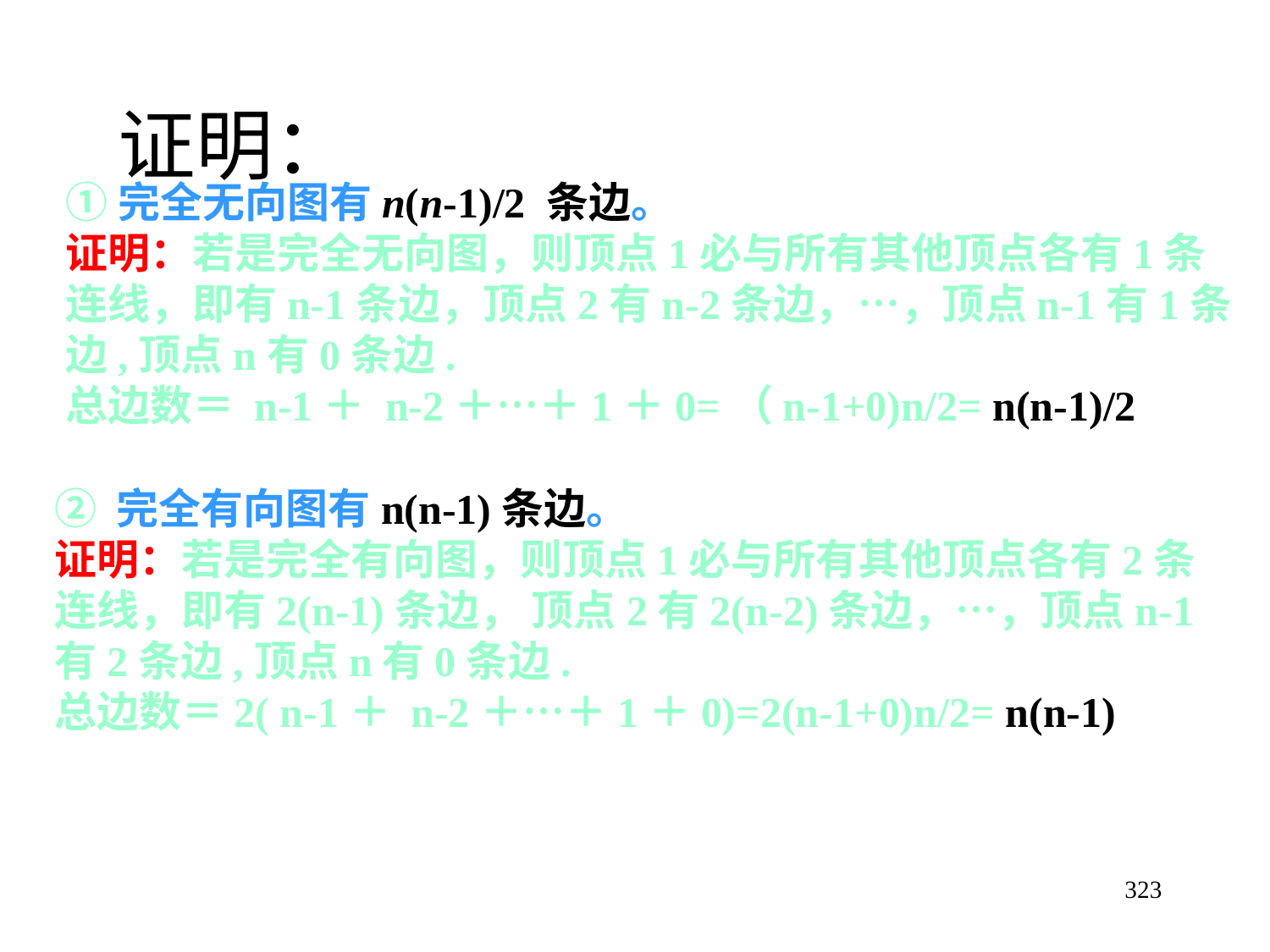

# 证明：
①完全无向图有n(n-1)/2 条边。
证明：若是完全无向图，则顶点1必与所有其他顶点各有1条连线，即有n-1条边，顶点2有n-2条边，…，顶点n-1有1条边,顶点n有0条边.
总边数＝ n-1＋ n-2＋…＋1＋0=（n-1+0)n/2= n(n-1)/2
② 完全有向图有n(n-1)条边。
证明：若是完全有向图，则顶点1必与所有其他顶点各有2条连线，即有2(n-1)条边， 顶点2有2(n-2)条边，…，顶点n-1有2条边,顶点n有0条边.
总边数＝2( n-1＋ n-2＋…＋1＋0)=2(n-1+0)n/2= n(n-1)
323